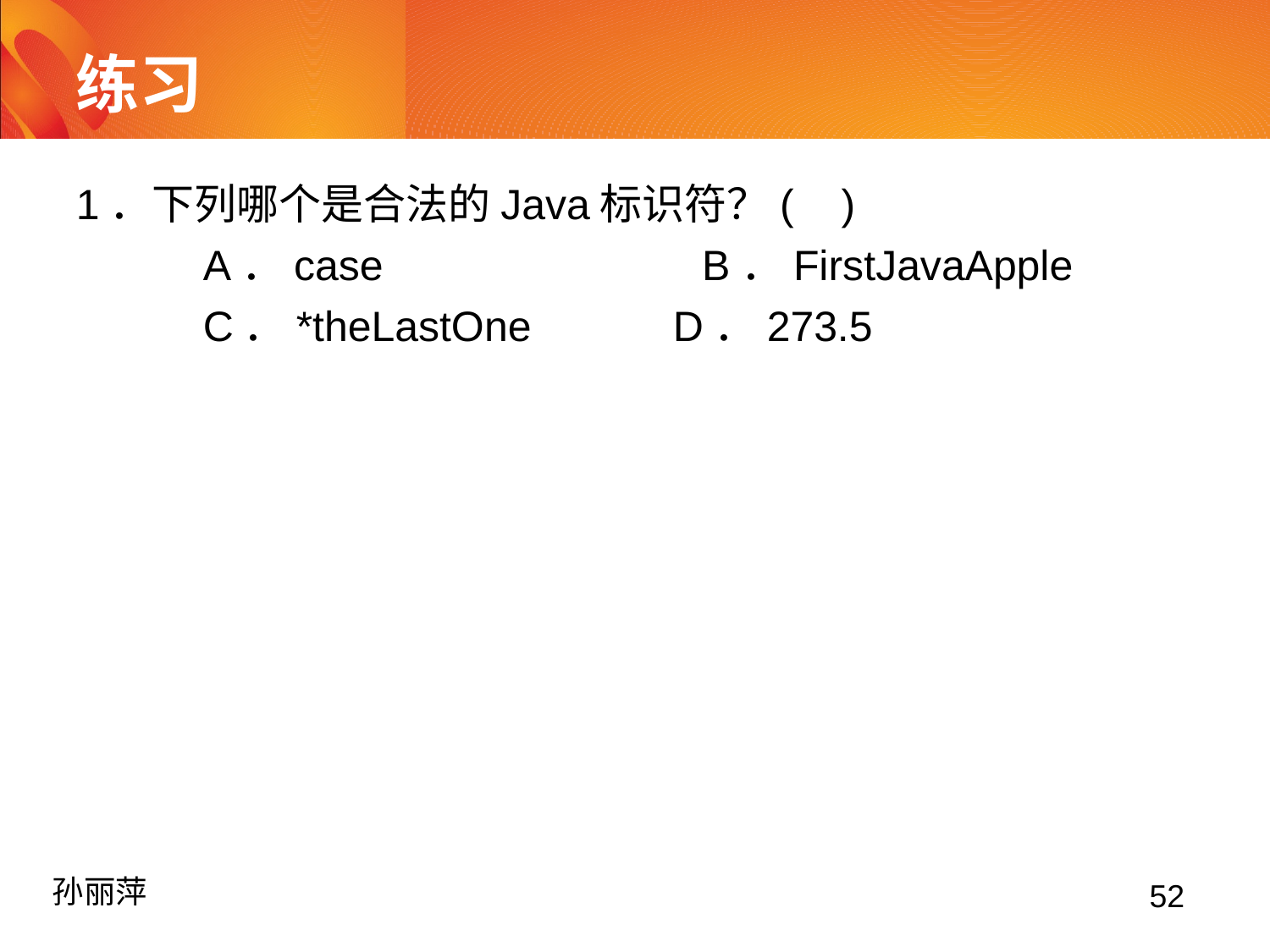

# 练习
1．下列哪个是合法的Java标识符？(    )
  	A．case               	          B．FirstJavaApple
  	C．*theLastOne            D．273.5